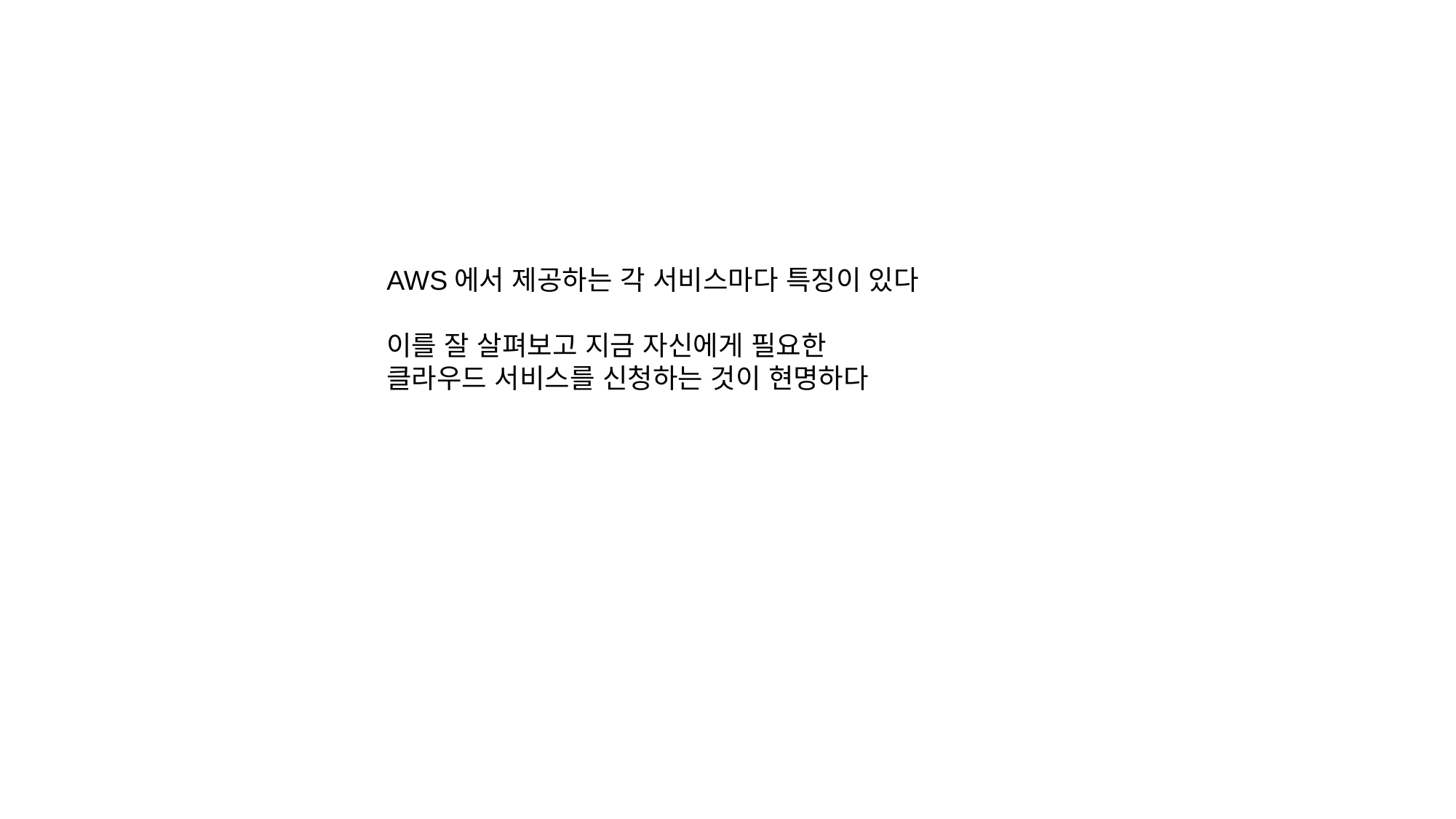

AWS에서 제공하는 각 서비스마다 특징이 있다

이를 잘 살펴보고 지금 자신에게 필요한
클라우드 서비스를 신청하는 것이 현명하다